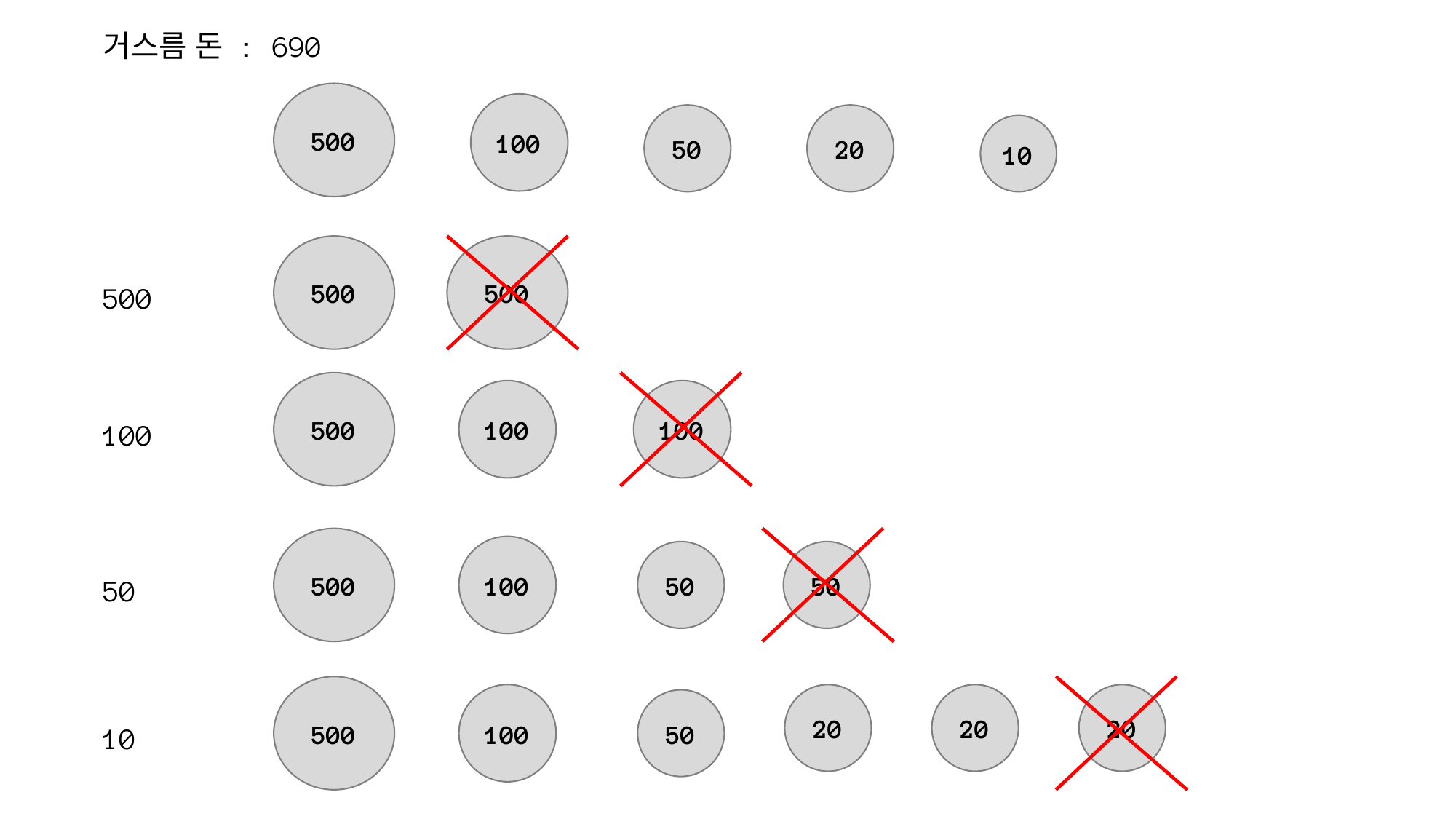

거스름 돈 : 690
500
100
50
20
10
500
500
500
500
100
100
100
500
100
50
50
50
500
100
20
20
20
50
10